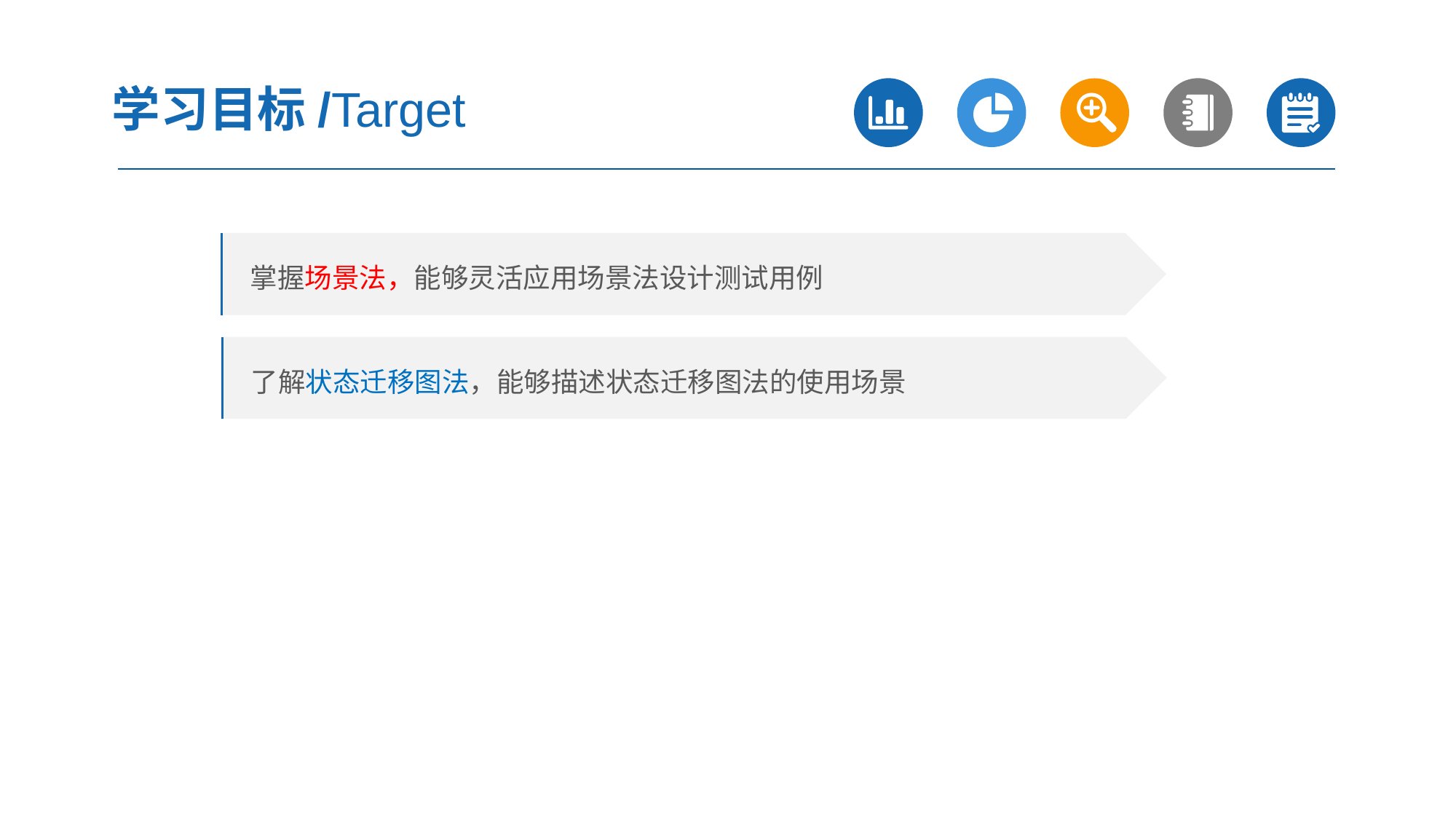

学习目标/Target
  掌握场景法，能够灵活应用场景法设计测试用例

  了解状态迁移图法，能够描述状态迁移图法的使用场景